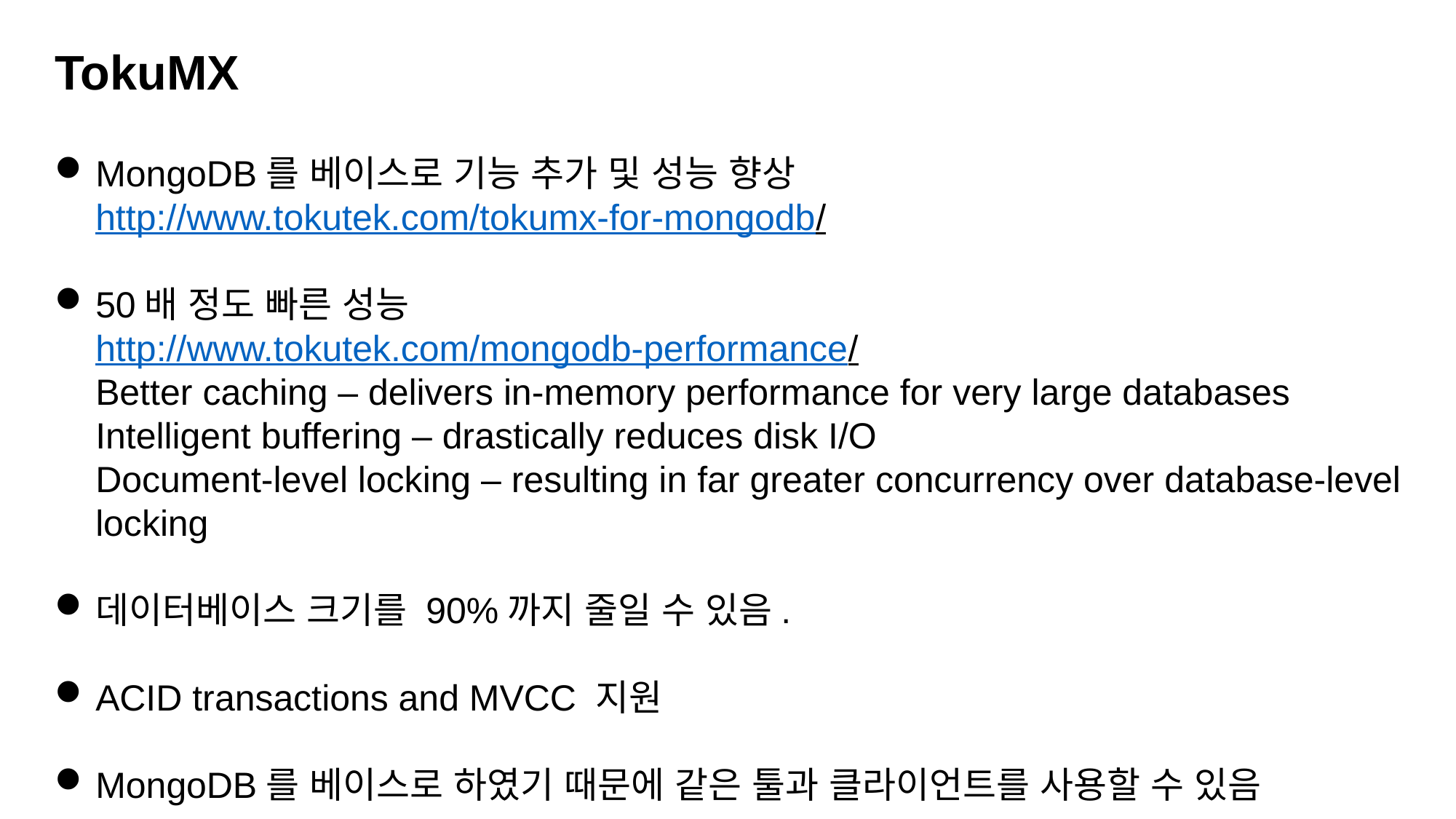

TokuMX
MongoDB를 베이스로 기능 추가 및 성능 향상
http://www.tokutek.com/tokumx-for-mongodb/

50배 정도 빠른 성능
http://www.tokutek.com/mongodb-performance/
Better caching – delivers in-memory performance for very large databases
Intelligent buffering – drastically reduces disk I/O
Document-level locking – resulting in far greater concurrency over database-level locking
데이터베이스 크기를 90%까지 줄일 수 있음.

ACID transactions and MVCC 지원

MongoDB를 베이스로 하였기 때문에 같은 툴과 클라이언트를 사용할 수 있음